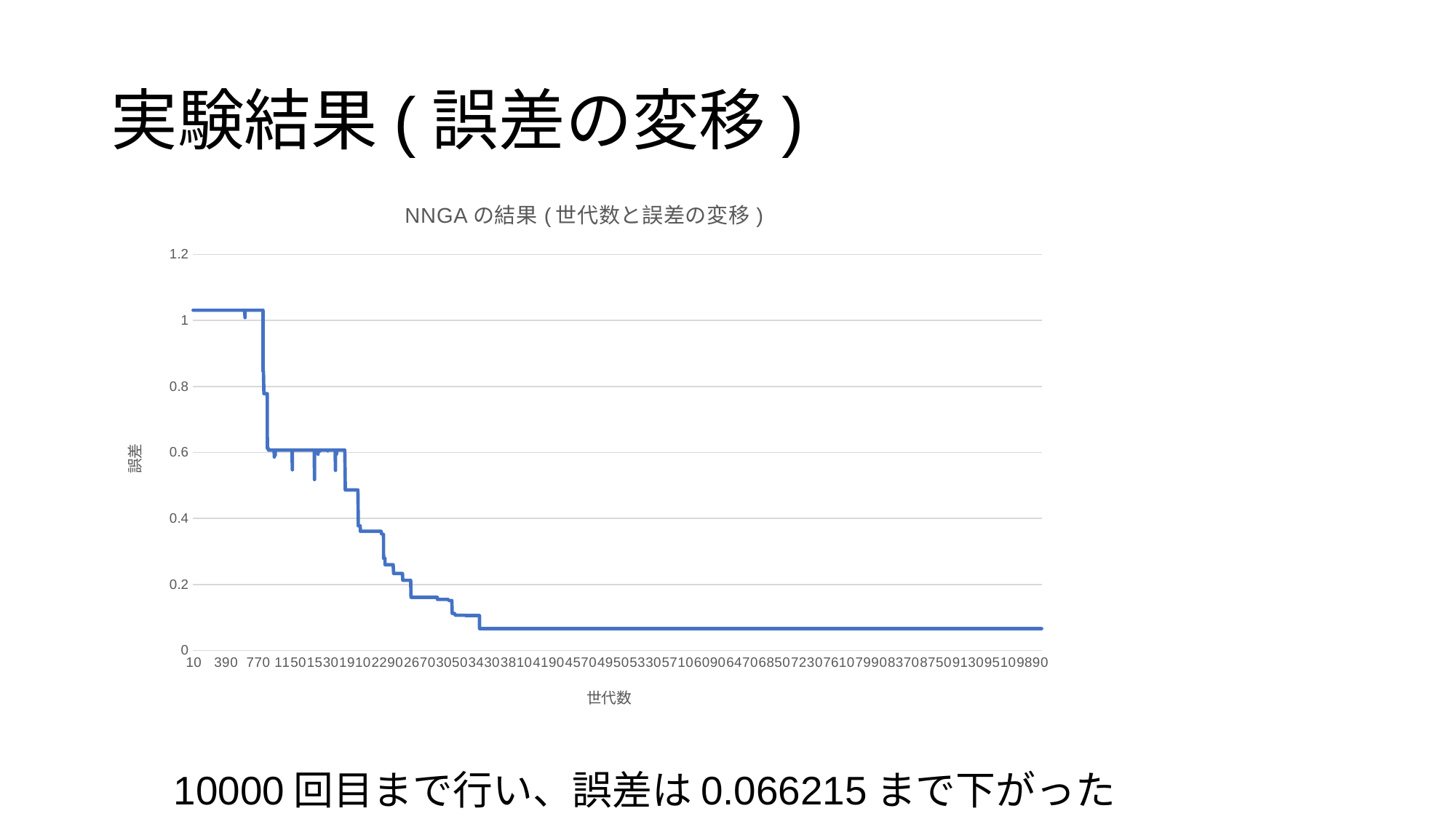

# 実験結果(誤差の変移)

### Chart: NNGAの結果(世代数と誤差の変移)

| Category |  |
|---|---|
10000回目まで行い、誤差は0.066215まで下がった